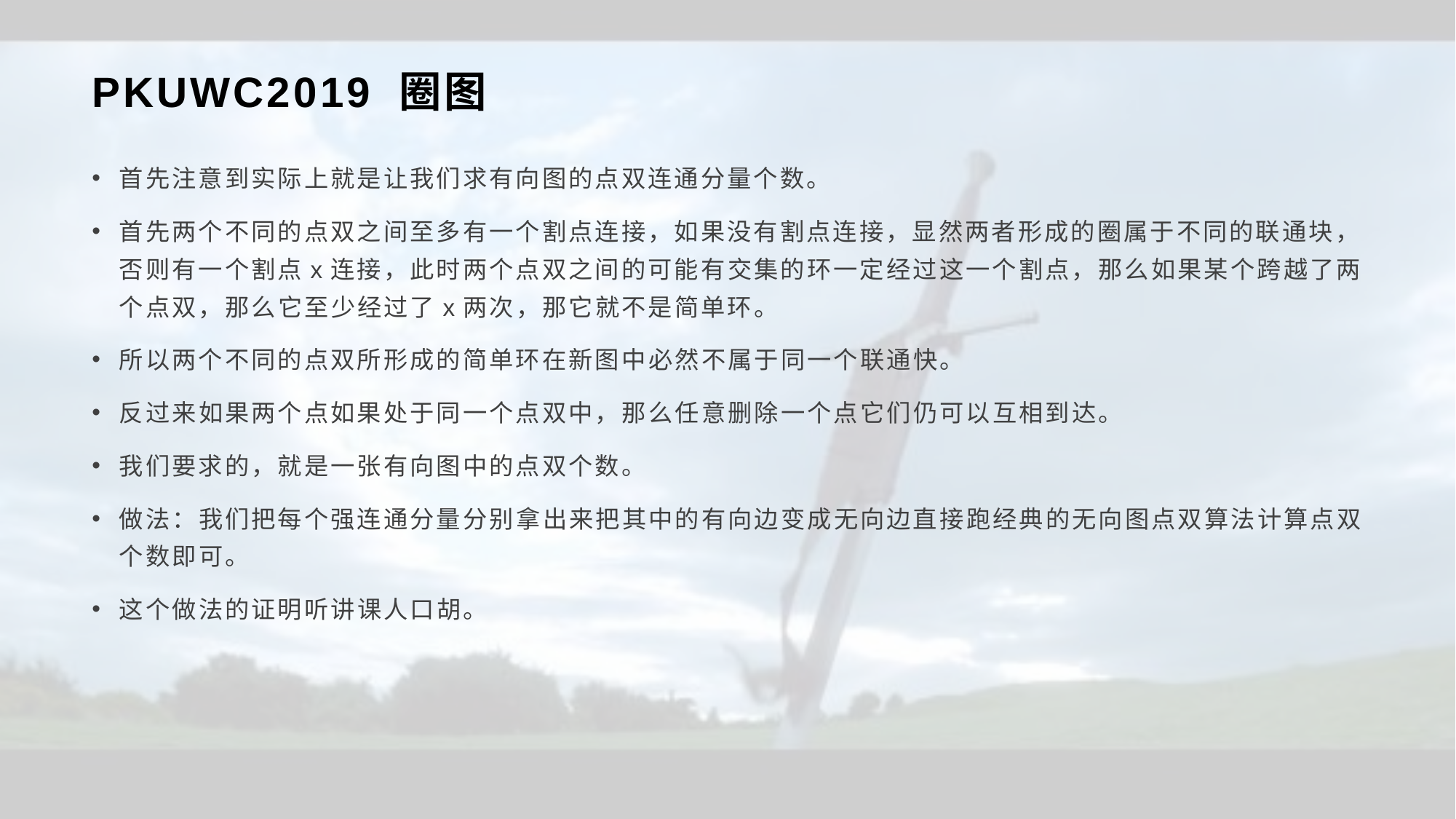

# PKUWC2019 圈图
首先注意到实际上就是让我们求有向图的点双连通分量个数。
首先两个不同的点双之间至多有一个割点连接，如果没有割点连接，显然两者形成的圈属于不同的联通块，否则有一个割点x连接，此时两个点双之间的可能有交集的环一定经过这一个割点，那么如果某个跨越了两个点双，那么它至少经过了x两次，那它就不是简单环。
所以两个不同的点双所形成的简单环在新图中必然不属于同一个联通快。
反过来如果两个点如果处于同一个点双中，那么任意删除一个点它们仍可以互相到达。
我们要求的，就是一张有向图中的点双个数。
做法：我们把每个强连通分量分别拿出来把其中的有向边变成无向边直接跑经典的无向图点双算法计算点双个数即可。
这个做法的证明听讲课人口胡。